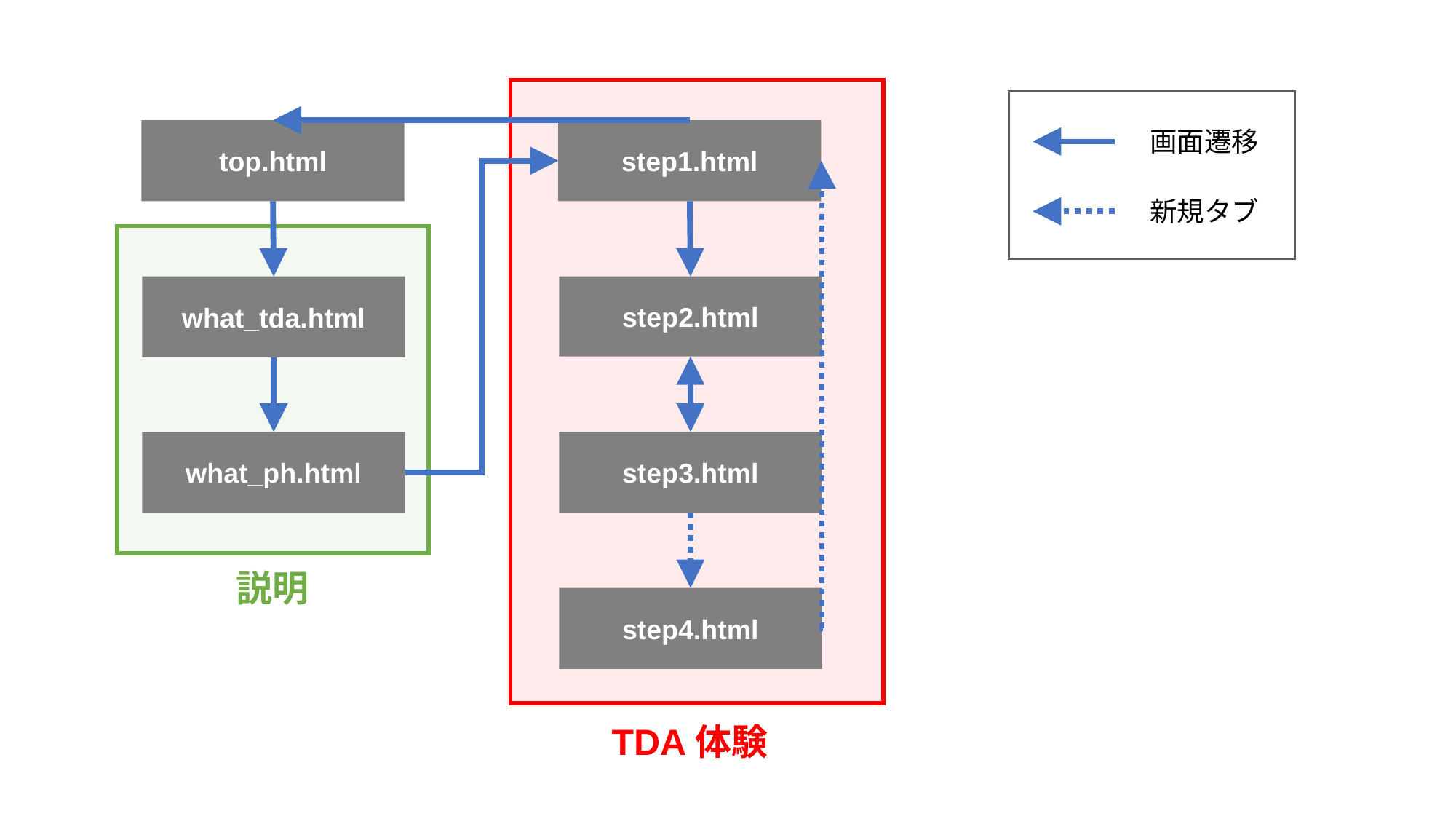

top.html
画面遷移
top.html
step1.html
新規タブ

what_tda.html
step2.html
what_ph.html
step3.html
説明
step4.html
TDA体験